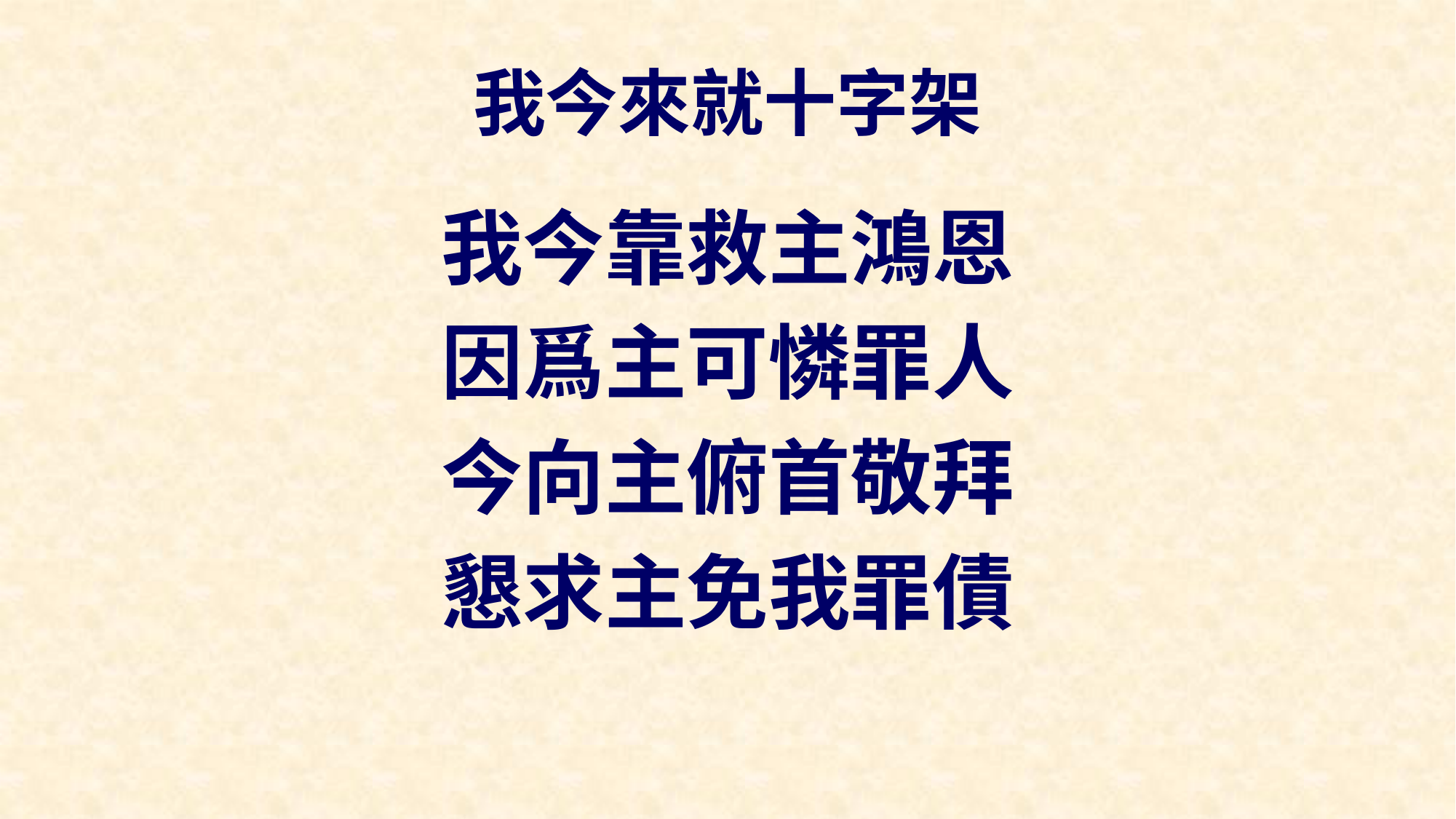

# 我今來就十字架
我今靠救主鴻恩
因爲主可憐罪人
今向主俯首敬拜
懇求主免我罪債